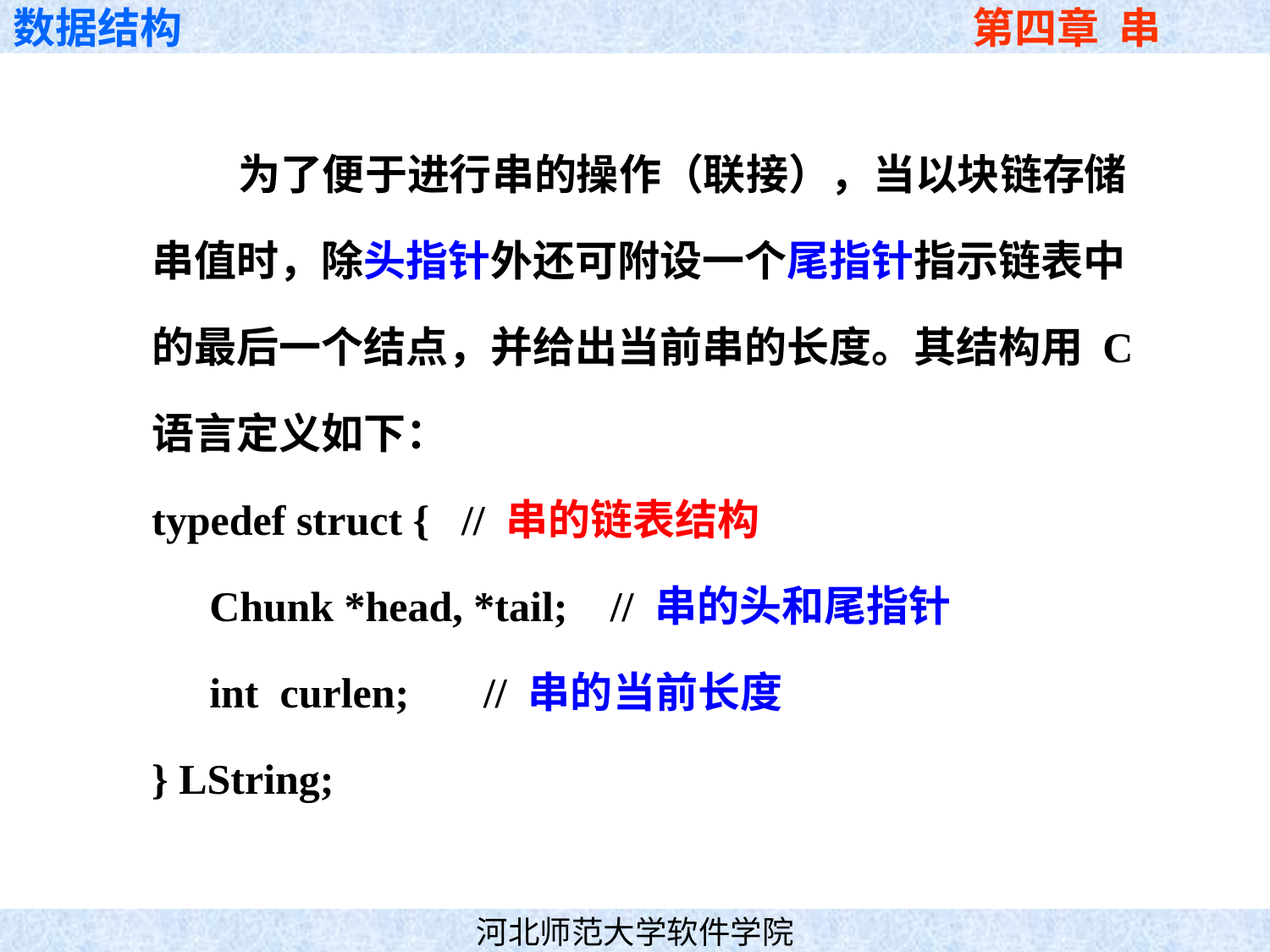

为了便于进行串的操作（联接），当以块链存储
串值时，除头指针外还可附设一个尾指针指示链表中
的最后一个结点，并给出当前串的长度。其结构用 C
语言定义如下：
typedef struct {   // 串的链表结构
     Chunk *head, *tail;    // 串的头和尾指针
     int  curlen;       // 串的当前长度
} LString;